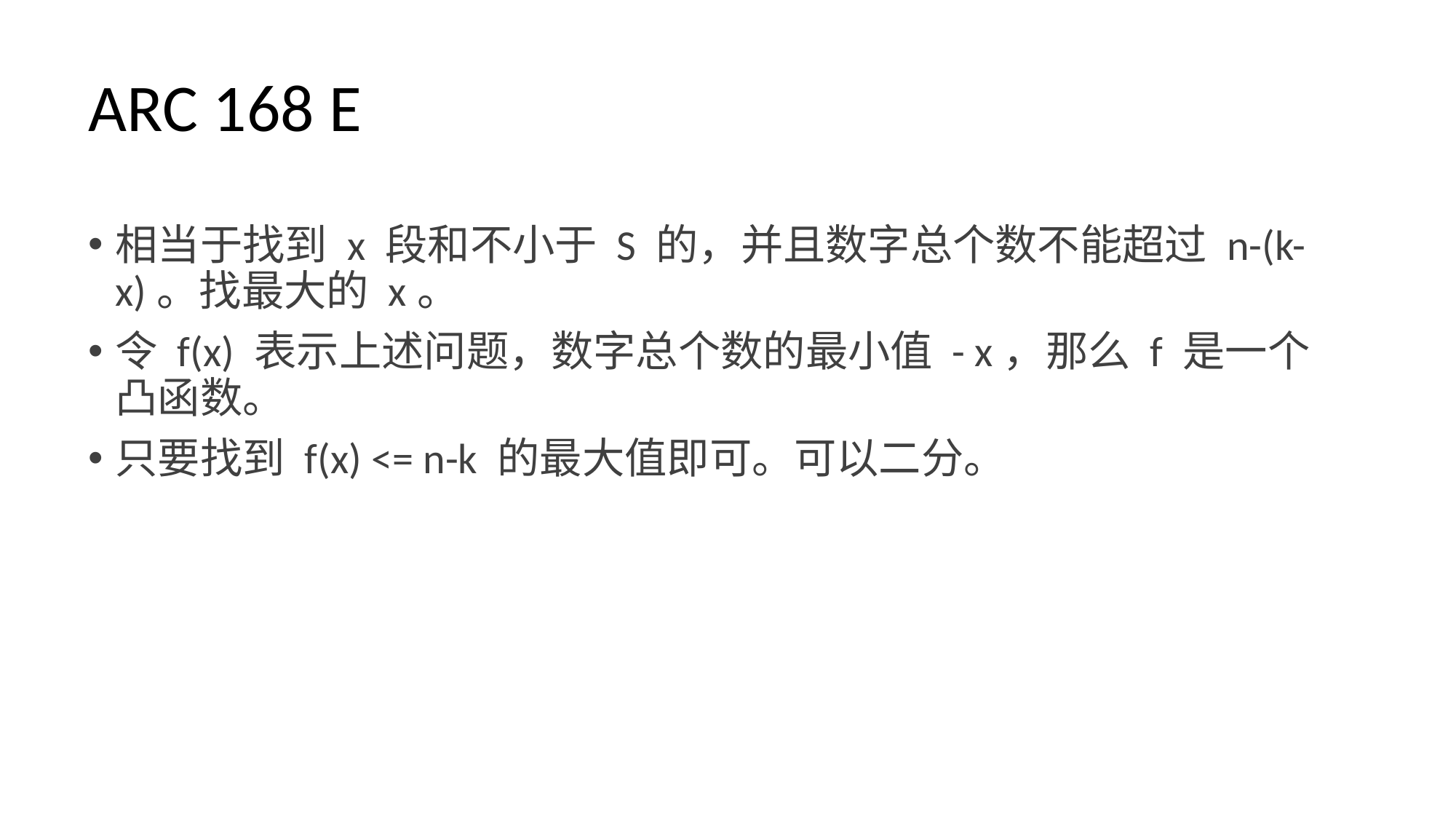

# ARC 168 E
相当于找到 x 段和不小于 S 的，并且数字总个数不能超过 n-(k-x)。找最大的 x。
令 f(x) 表示上述问题，数字总个数的最小值 - x，那么 f 是一个凸函数。
只要找到 f(x) <= n-k 的最大值即可。可以二分。